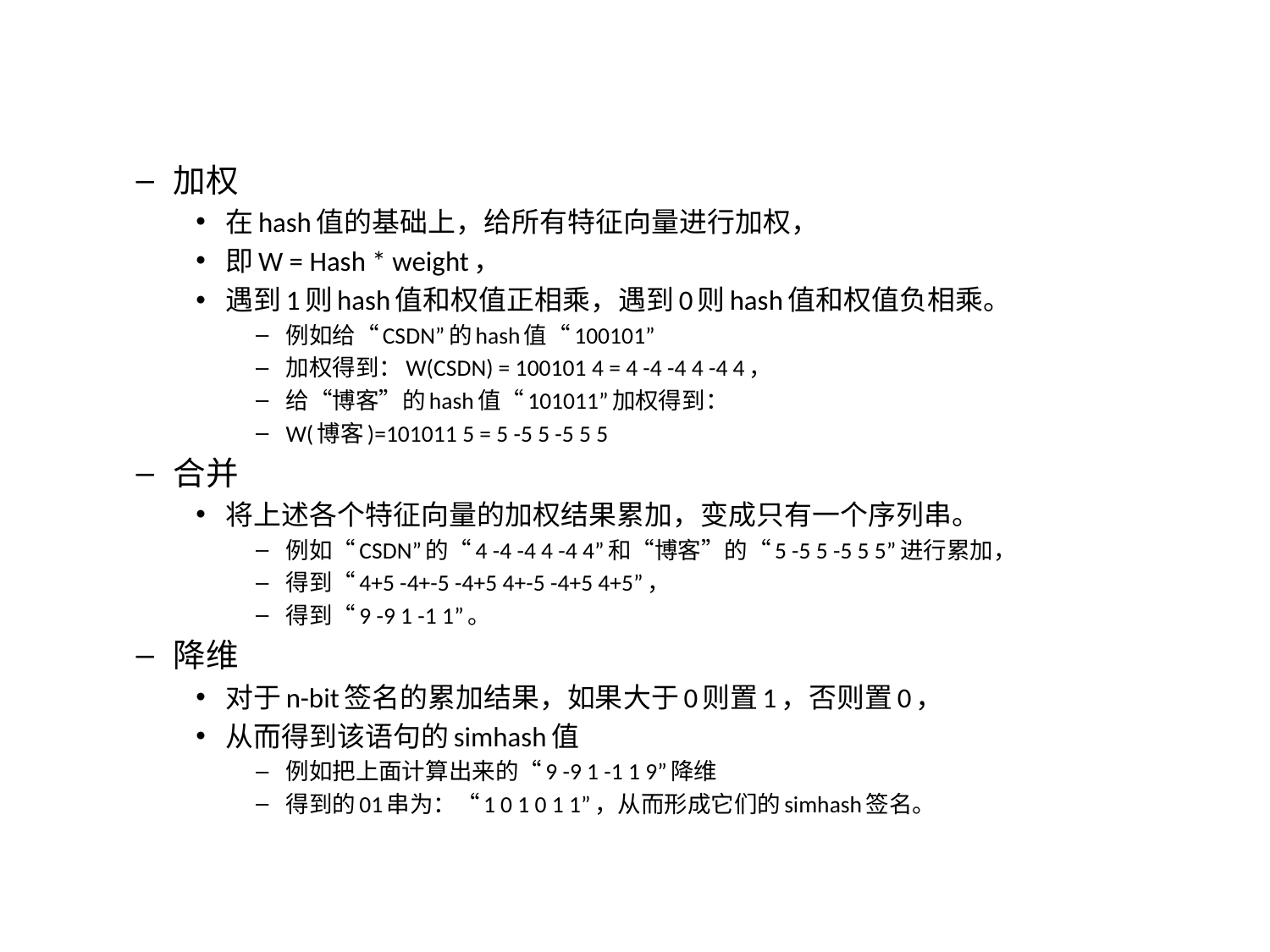

#
加权
在hash值的基础上，给所有特征向量进行加权，
即W = Hash * weight，
遇到1则hash值和权值正相乘，遇到0则hash值和权值负相乘。
例如给“CSDN”的hash值“100101”
加权得到：W(CSDN) = 100101 4 = 4 -4 -4 4 -4 4，
给“博客”的hash值“101011”加权得到：
W(博客)=101011 5 = 5 -5 5 -5 5 5
合并
将上述各个特征向量的加权结果累加，变成只有一个序列串。
例如“CSDN”的“4 -4 -4 4 -4 4”和“博客”的“5 -5 5 -5 5 5”进行累加，
得到“4+5 -4+-5 -4+5 4+-5 -4+5 4+5”，
得到“9 -9 1 -1 1”。
降维
对于n-bit签名的累加结果，如果大于0则置1，否则置0，
从而得到该语句的simhash值
例如把上面计算出来的“9 -9 1 -1 1 9”降维
得到的01串为：“1 0 1 0 1 1”，从而形成它们的simhash签名。